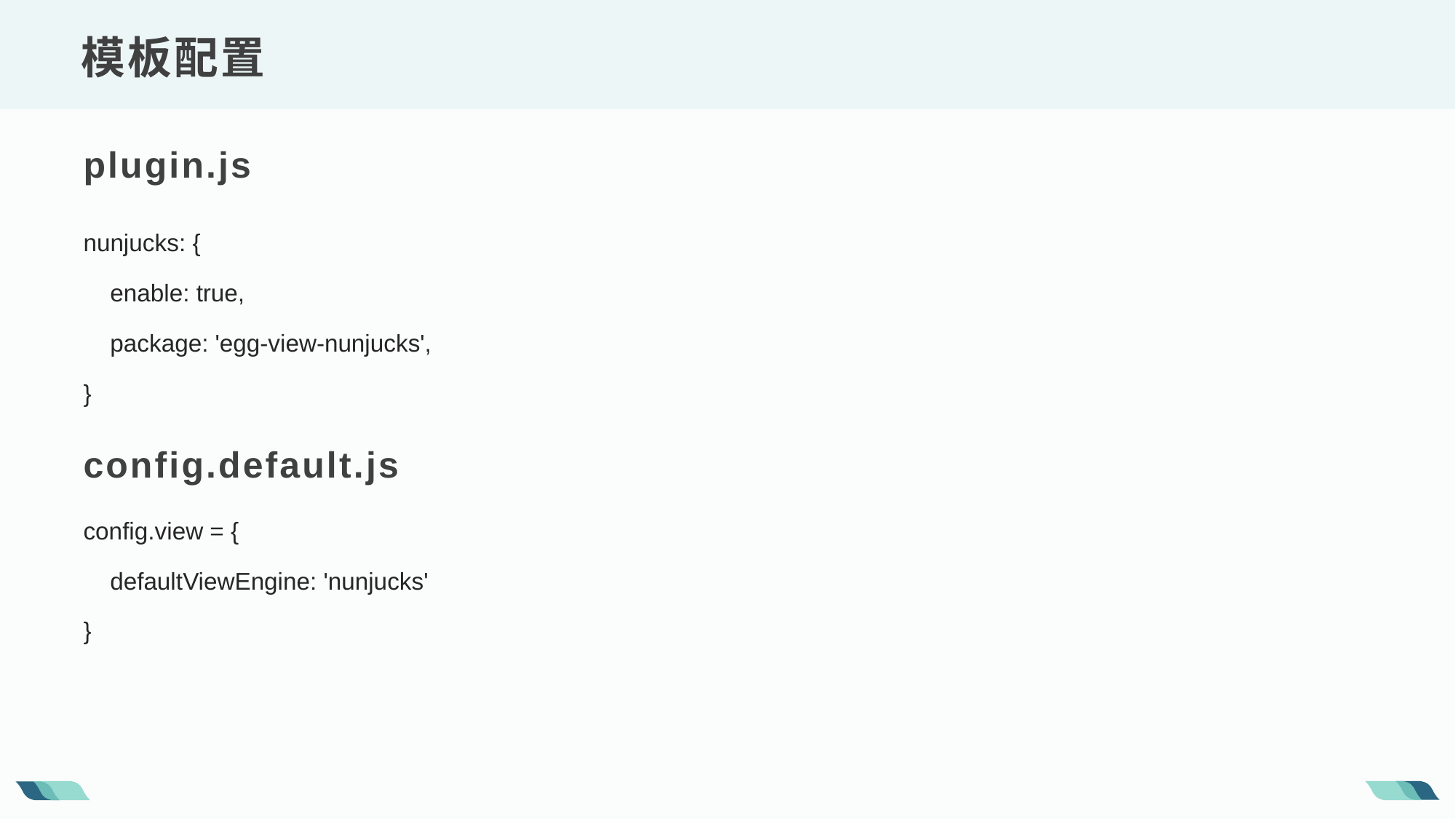

模板配置
plugin.js
nunjucks: {
    enable: true,
    package: 'egg-view-nunjucks',
}
config.default.js
config.view = {
    defaultViewEngine: 'nunjucks'
}